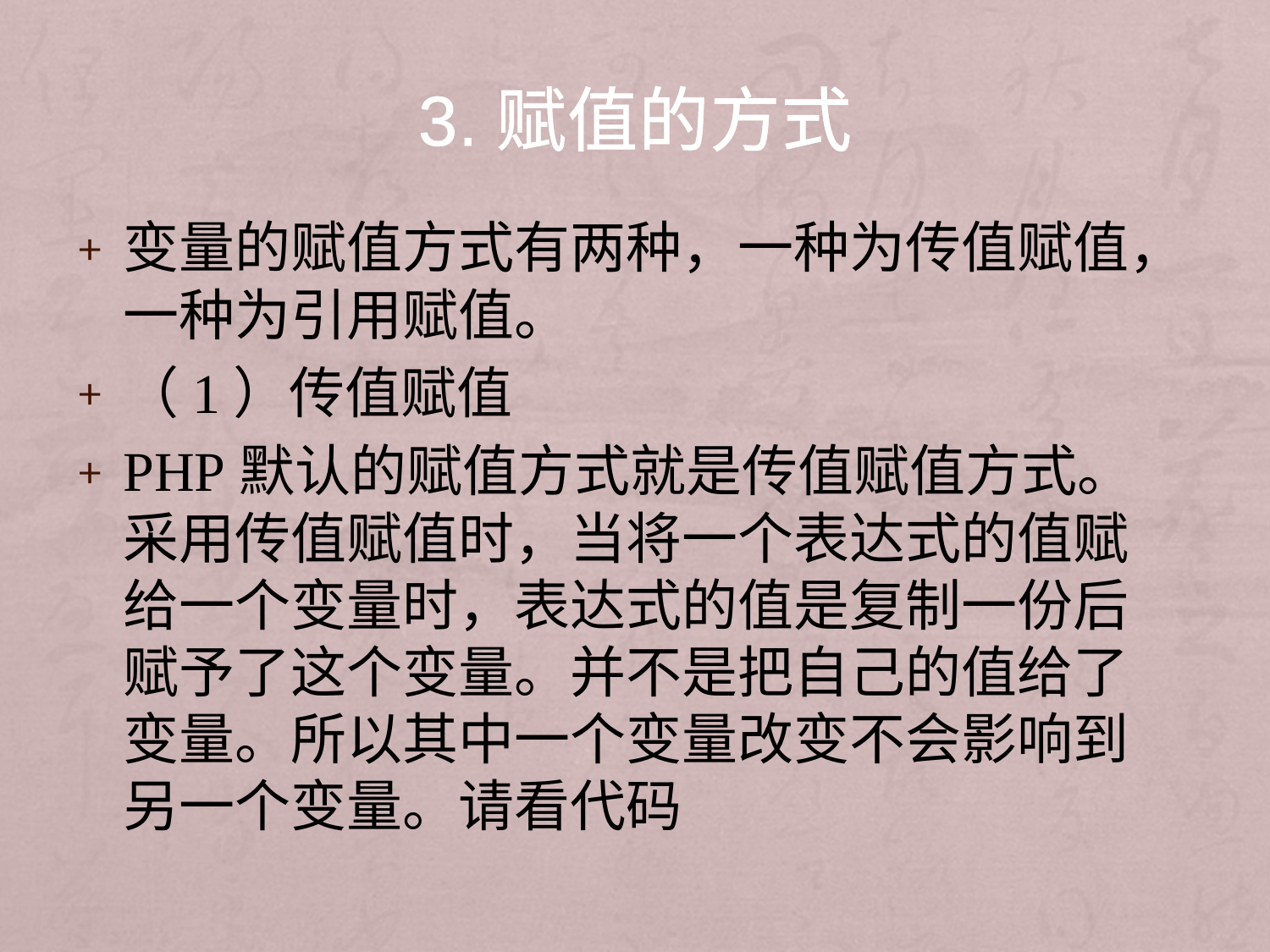

# 3.赋值的方式
变量的赋值方式有两种，一种为传值赋值，一种为引用赋值。
（1）传值赋值
PHP默认的赋值方式就是传值赋值方式。采用传值赋值时，当将一个表达式的值赋给一个变量时，表达式的值是复制一份后赋予了这个变量。并不是把自己的值给了变量。所以其中一个变量改变不会影响到另一个变量。请看代码